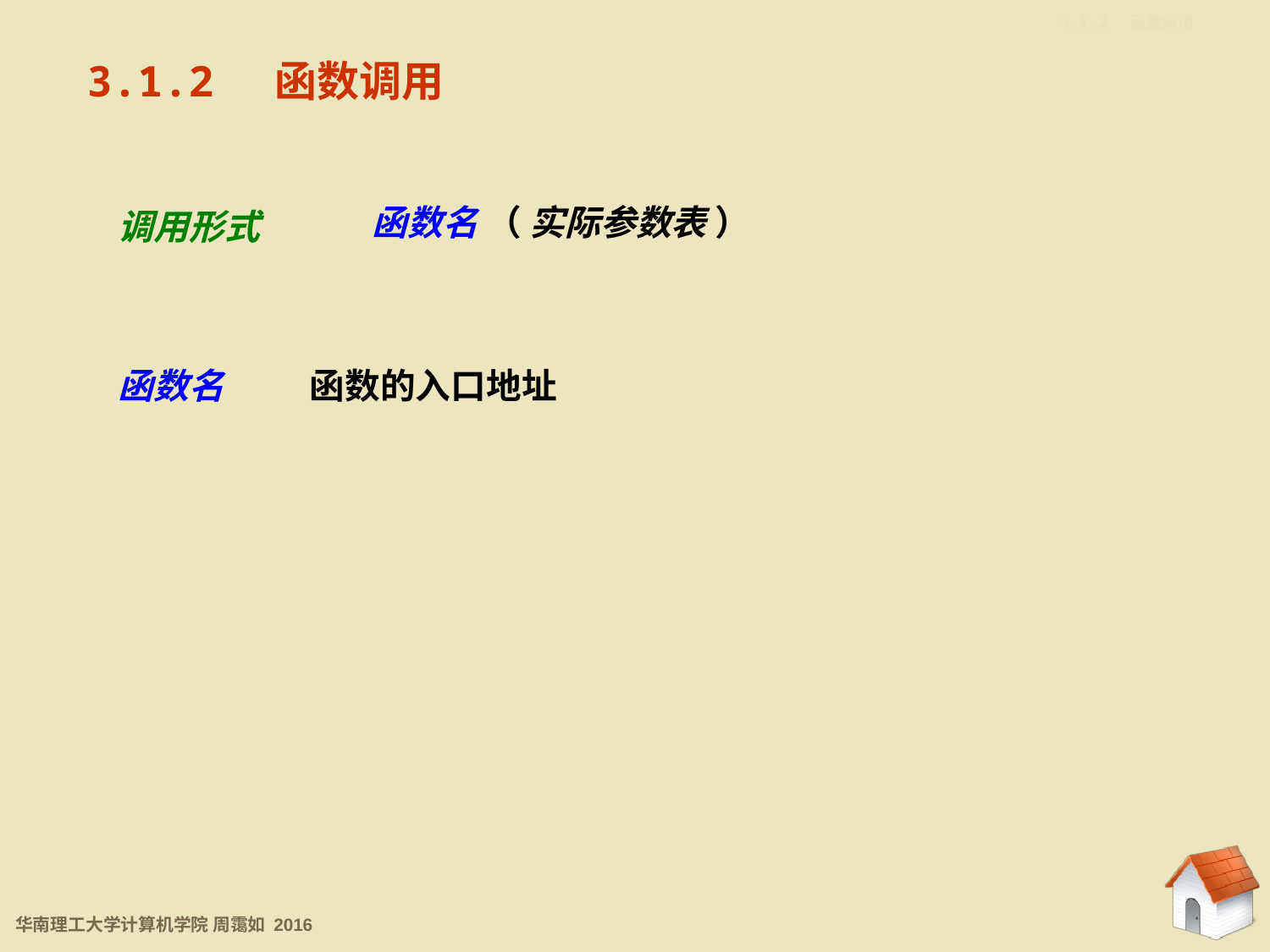

3.1.2  函数调用
3.1.2  函数调用
调用形式
函数名 （ 实际参数表 ）
函数名	        函数的入口地址